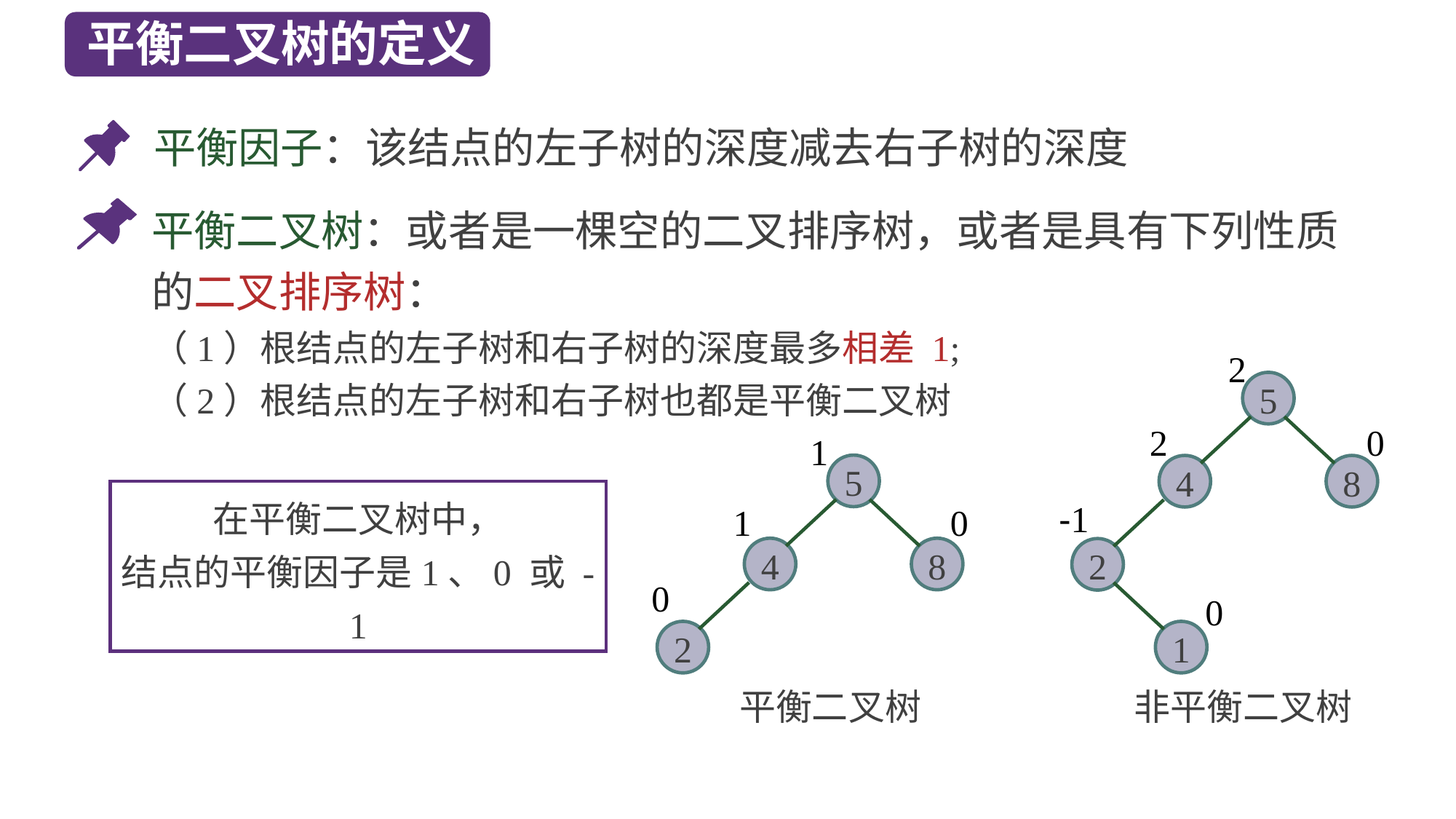

平衡二叉树的定义

平衡因子：该结点的左子树的深度减去右子树的深度

平衡二叉树：或者是一棵空的二叉排序树，或者是具有下列性质的二叉排序树：
（1）根结点的左子树和右子树的深度最多相差 1;
（2）根结点的左子树和右子树也都是平衡二叉树

2
2
0
-1
0
5

4
8

2

1
1
1
0
0
5

4
8

2
在平衡二叉树中，
结点的平衡因子是1、0 或 -1
平衡二叉树
非平衡二叉树